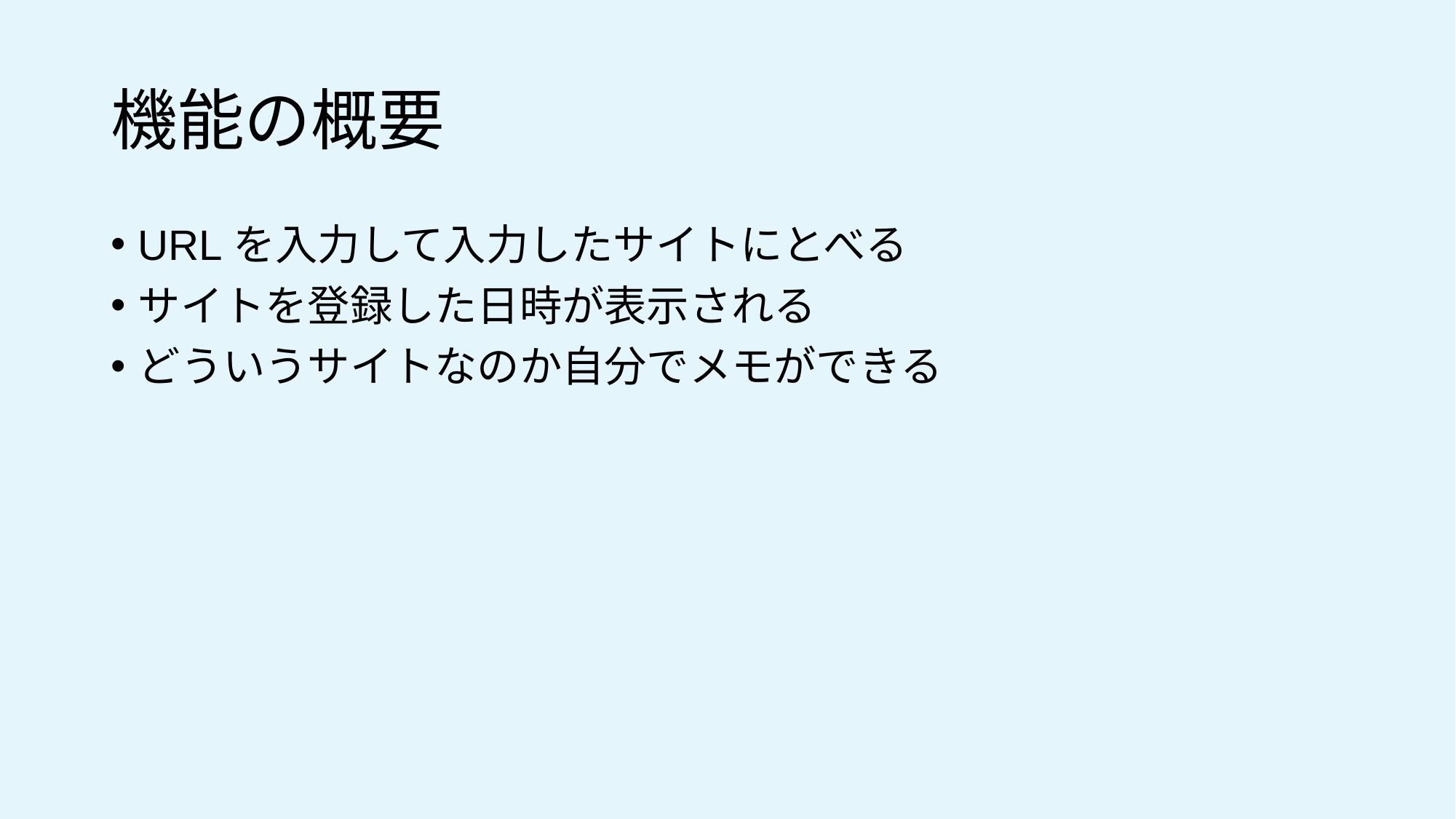

# 機能の概要
URLを入力して入力したサイトにとべる
サイトを登録した日時が表示される
どういうサイトなのか自分でメモができる